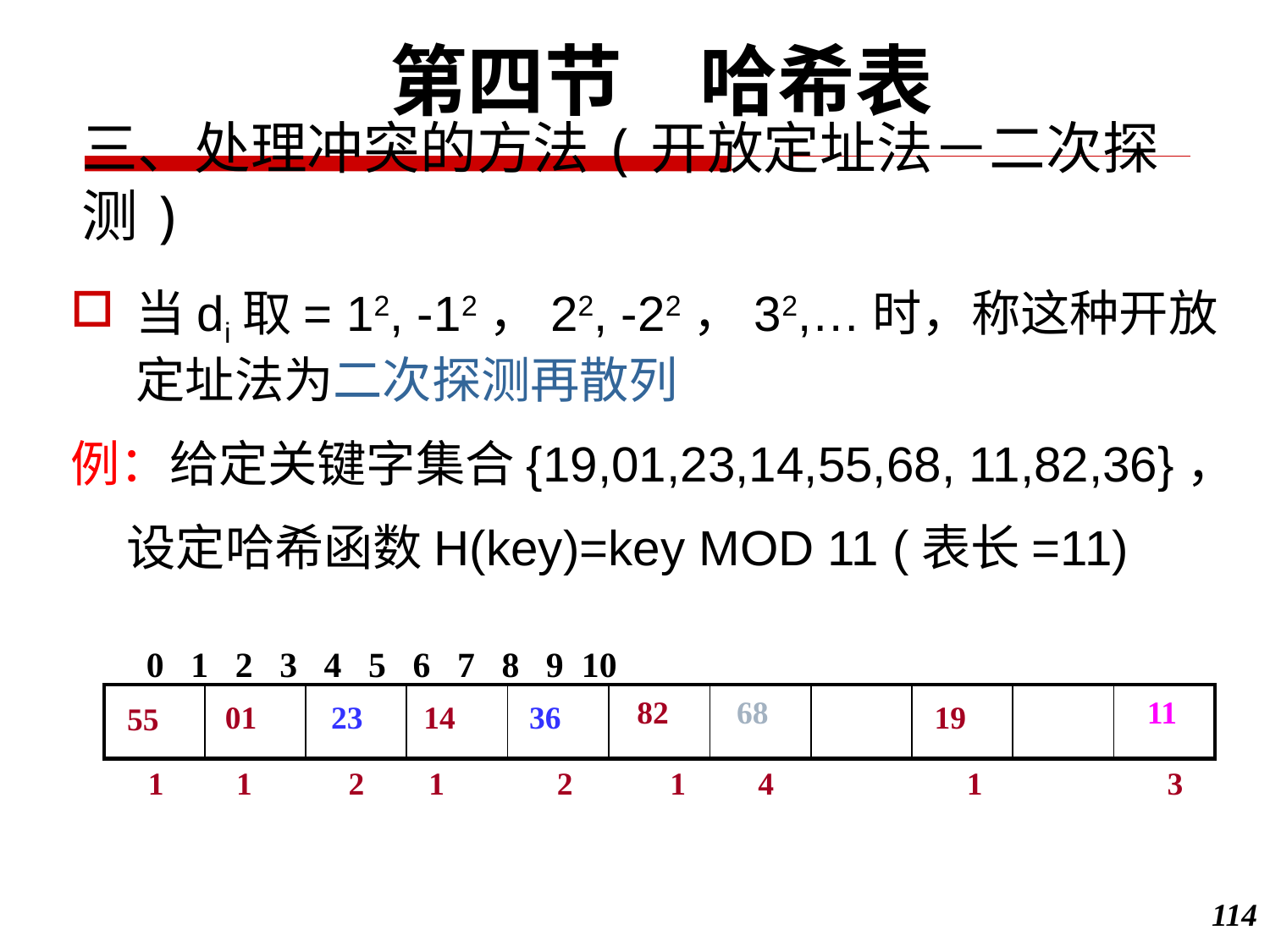

第四节　哈希表
三、处理冲突的方法(开放定址法－二次探测)
当di取= 12, -12，22, -22，32,…时，称这种开放定址法为二次探测再散列
例：给定关键字集合{19,01,23,14,55,68, 11,82,36}，
    设定哈希函数H(key)=key MOD 11 (表长=11)
0   1   2   3   4   5   6   7   8   9  10
|  |  |  |  |  |  |  |  |  |  |  |
| --- | --- | --- | --- | --- | --- | --- | --- | --- | --- | --- |
82
68
11
01
23
14
36
19
55
 1         1            2        1              2            1         4                        1                       3
114